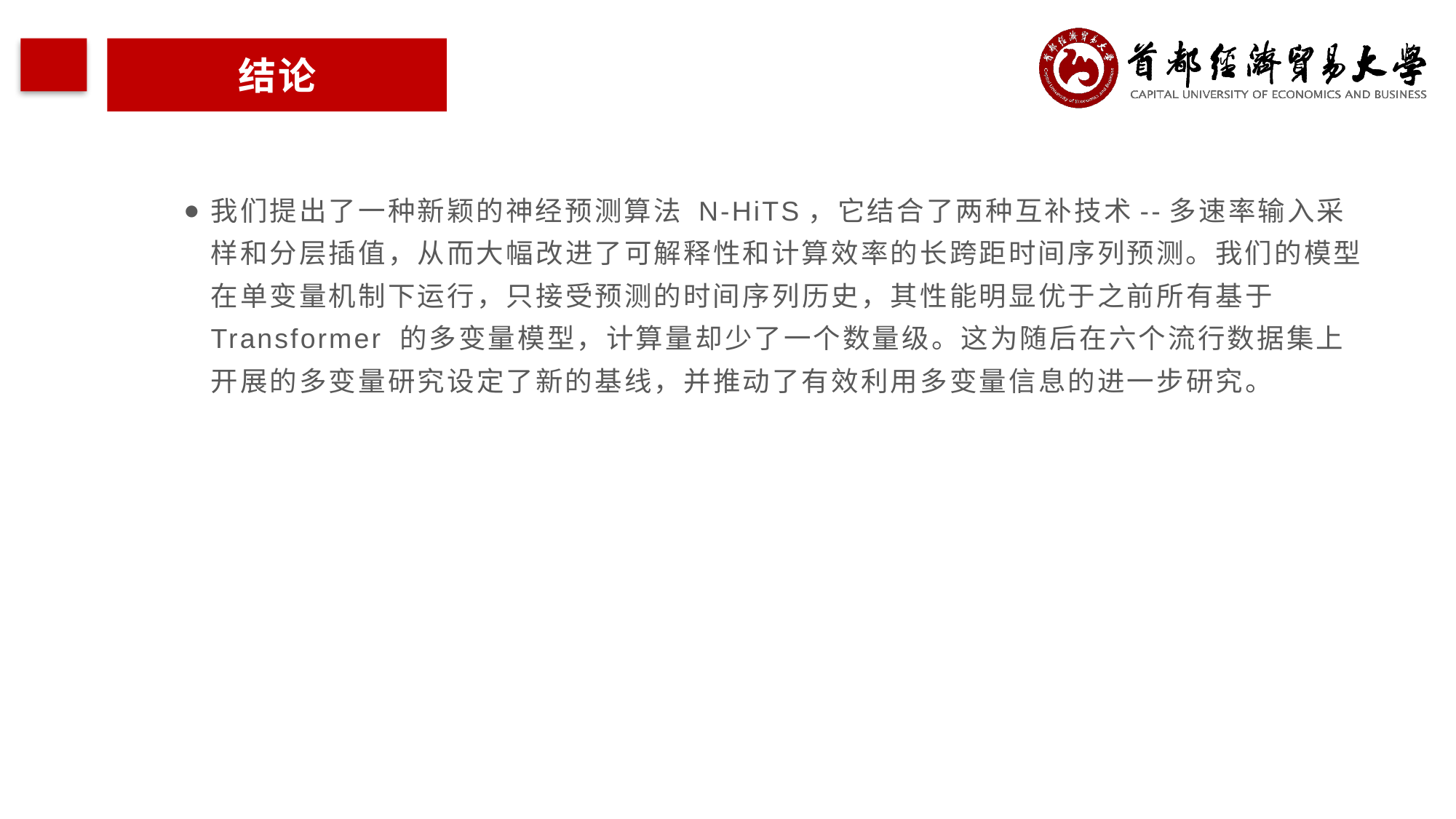

结论
我们提出了一种新颖的神经预测算法 N-HiTS，它结合了两种互补技术--多速率输入采样和分层插值，从而大幅改进了可解释性和计算效率的长跨距时间序列预测。我们的模型在单变量机制下运行，只接受预测的时间序列历史，其性能明显优于之前所有基于 Transformer 的多变量模型，计算量却少了一个数量级。这为随后在六个流行数据集上开展的多变量研究设定了新的基线，并推动了有效利用多变量信息的进一步研究。